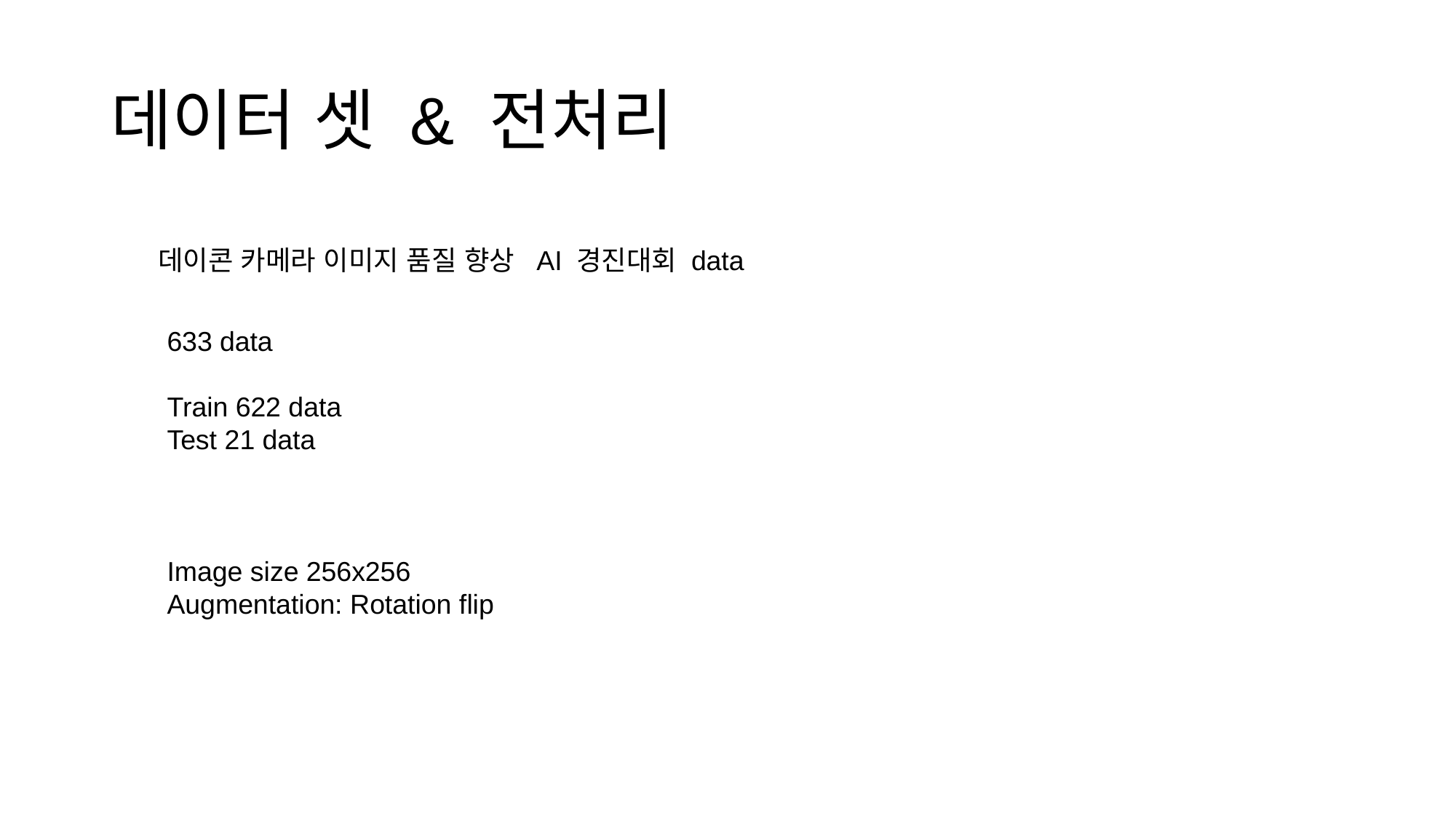

# 데이터 셋 & 전처리
데이콘 카메라 이미지 품질 향상  AI 경진대회 data
633 data

Train 622 data
Test 21 data
Image size 256x256
Augmentation: Rotation flip